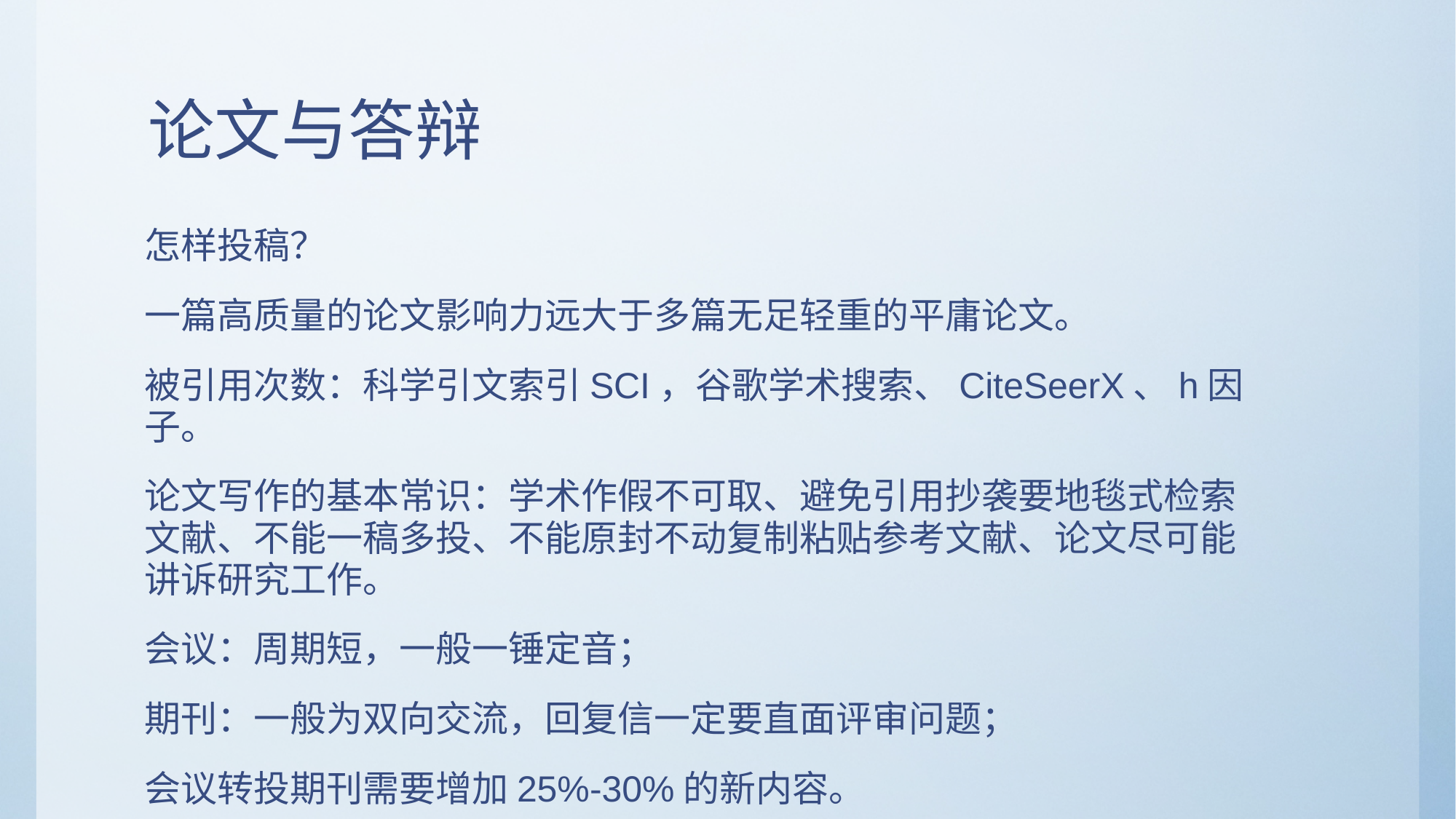

# 论文与答辩
怎样投稿？
一篇高质量的论文影响力远大于多篇无足轻重的平庸论文。
被引用次数：科学引文索引SCI，谷歌学术搜索、CiteSeerX、h因子。
论文写作的基本常识：学术作假不可取、避免引用抄袭要地毯式检索文献、不能一稿多投、不能原封不动复制粘贴参考文献、论文尽可能讲诉研究工作。
会议：周期短，一般一锤定音；
期刊：一般为双向交流，回复信一定要直面评审问题；
会议转投期刊需要增加25%-30%的新内容。